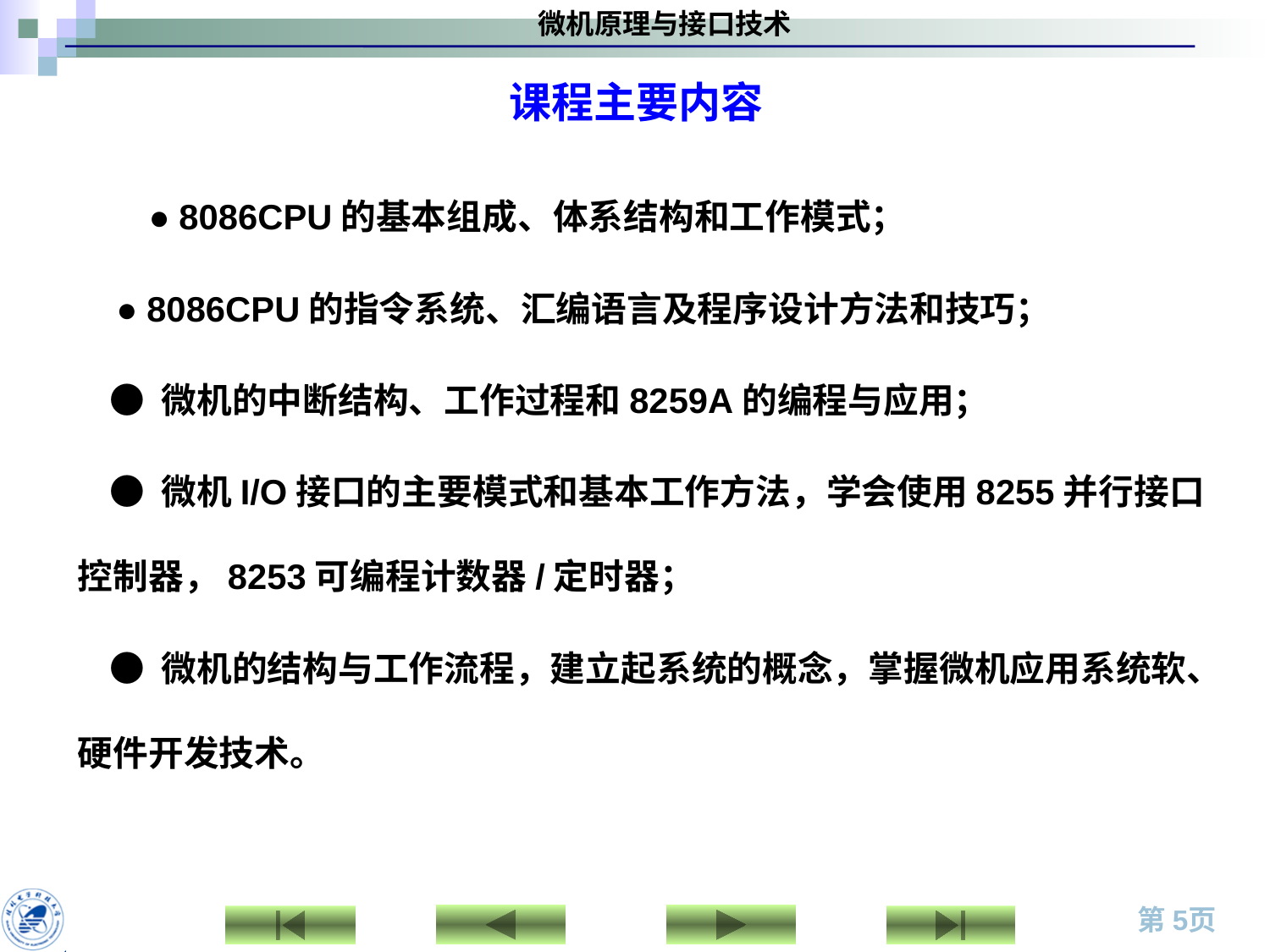

# 课程主要内容
        ● 8086CPU的基本组成、体系结构和工作模式；
    ● 8086CPU的指令系统、汇编语言及程序设计方法和技巧；
    ● 微机的中断结构、工作过程和8259A的编程与应用；
    ● 微机I/O接口的主要模式和基本工作方法，学会使用8255并行接口控制器，8253可编程计数器/定时器；
    ● 微机的结构与工作流程，建立起系统的概念，掌握微机应用系统软、硬件开发技术。